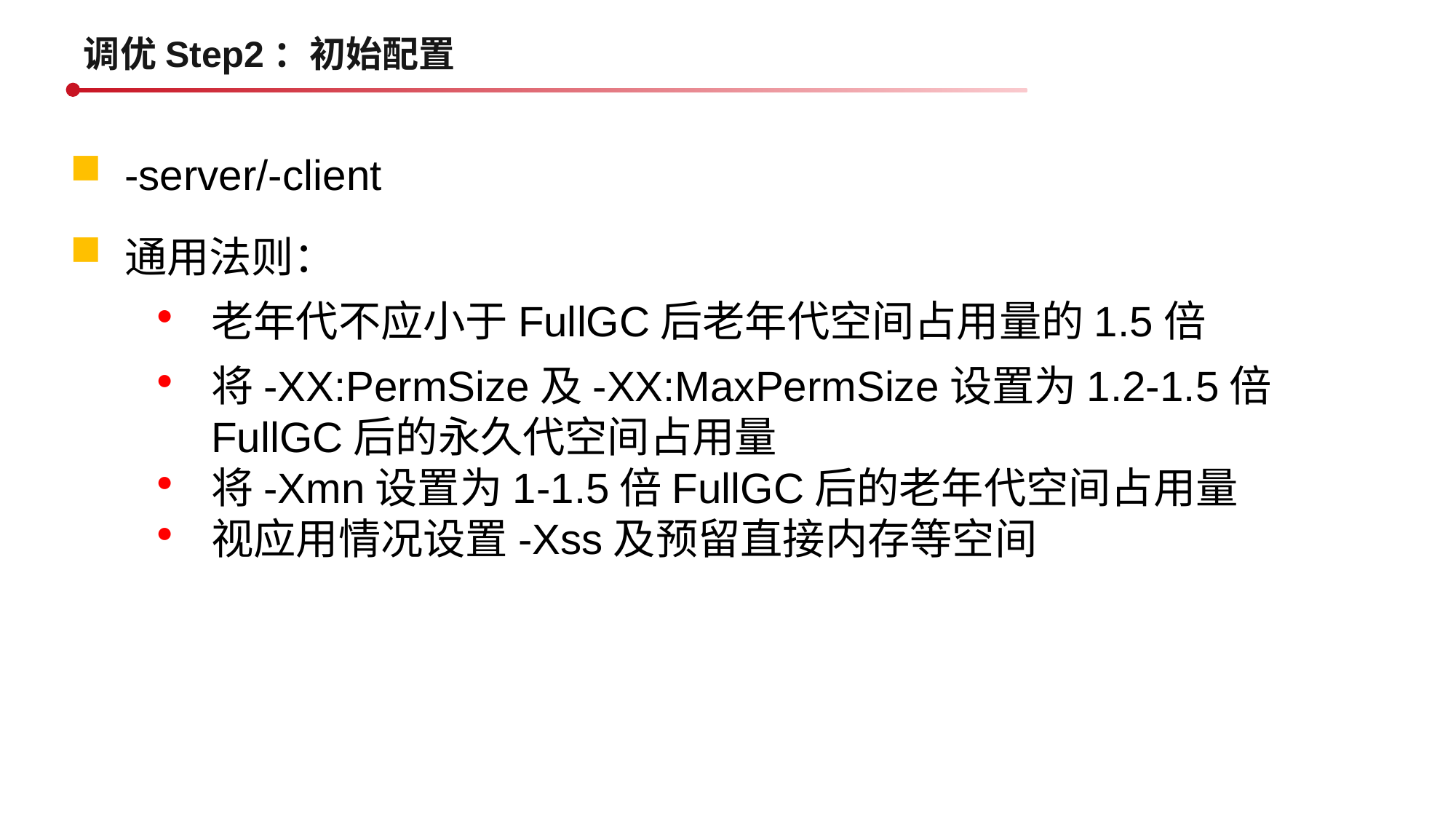

调优Step2：初始配置

-server/-client

通用法则：
老年代不应小于FullGC后老年代空间占用量的1.5倍
将-XX:PermSize及-XX:MaxPermSize设置为1.2-1.5倍FullGC后的永久代空间占用量
将-Xmn设置为1-1.5倍FullGC后的老年代空间占用量
视应用情况设置-Xss及预留直接内存等空间